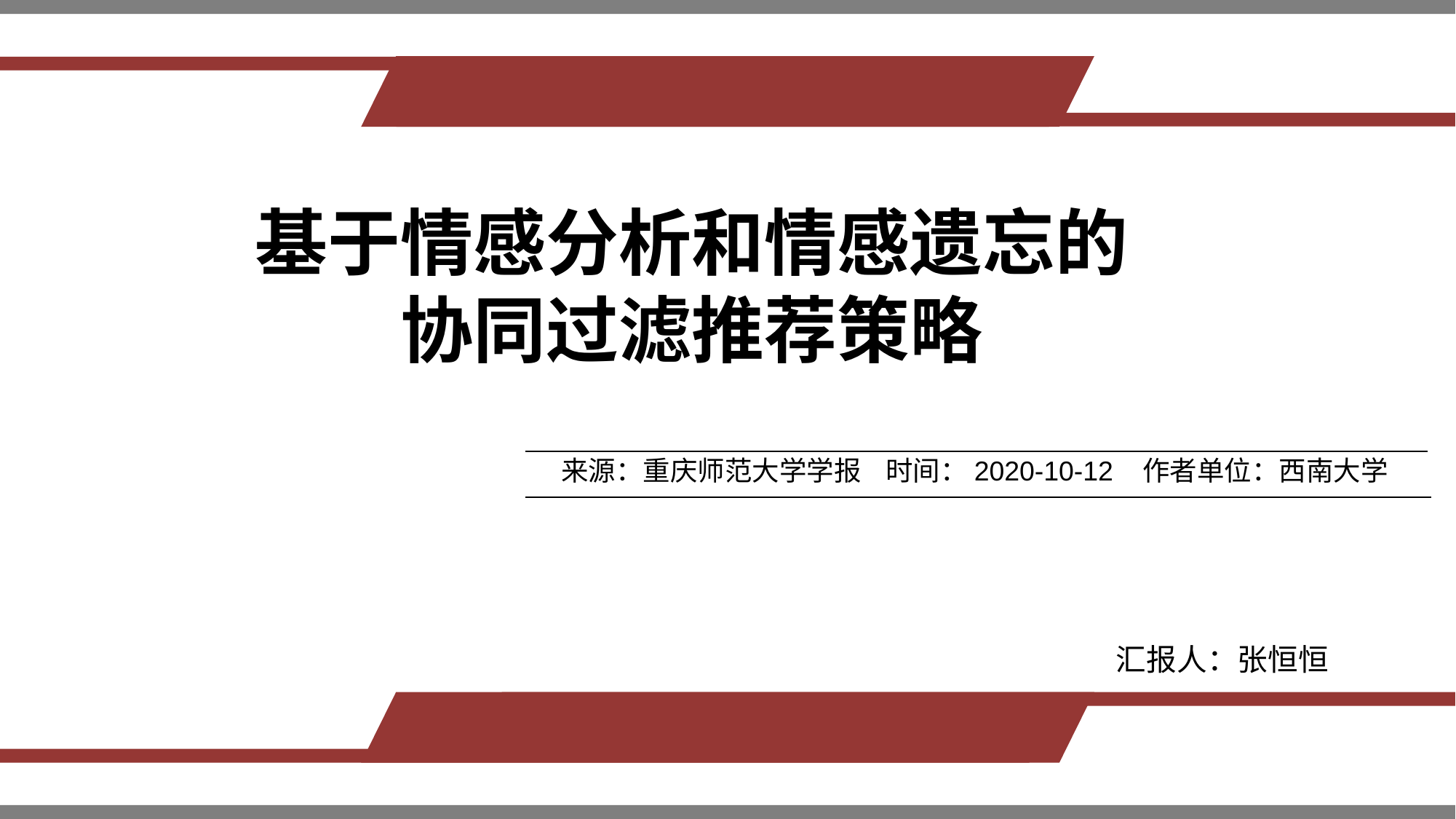

基于情感分析和情感遗忘的
协同过滤推荐策略
来源：重庆师范大学学报    时间：2020-10-12   作者单位：西南大学
汇报人：张恒恒